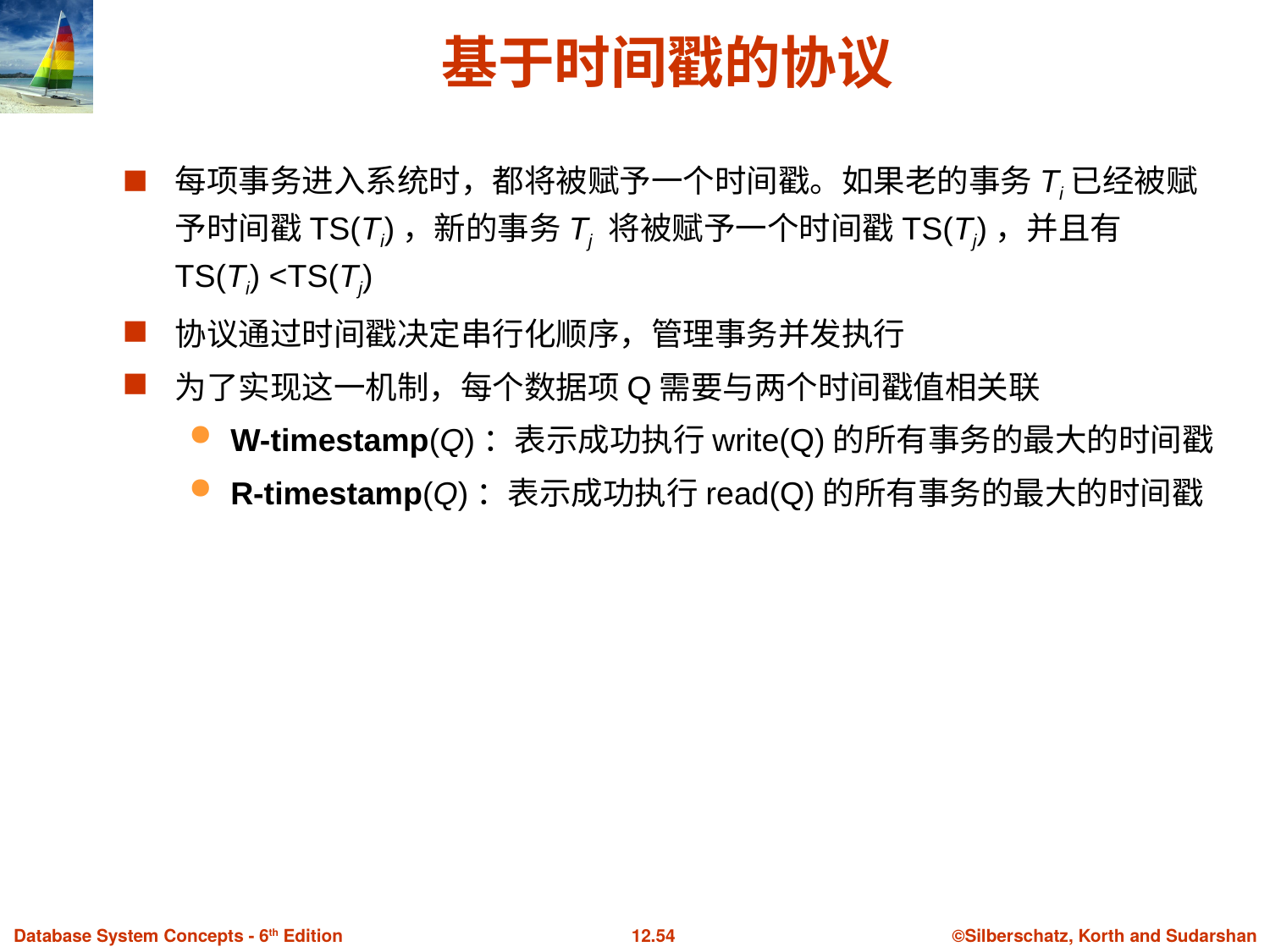

# 基于时间戳的协议
每项事务进入系统时，都将被赋予一个时间戳。如果老的事务Ti已经被赋予时间戳TS(Ti)，新的事务Tj 将被赋予一个时间戳TS(Tj)，并且有TS(Ti) <TS(Tj)
协议通过时间戳决定串行化顺序，管理事务并发执行
为了实现这一机制，每个数据项Q需要与两个时间戳值相关联
W-timestamp(Q)：表示成功执行write(Q)的所有事务的最大的时间戳
R-timestamp(Q)：表示成功执行read(Q)的所有事务的最大的时间戳